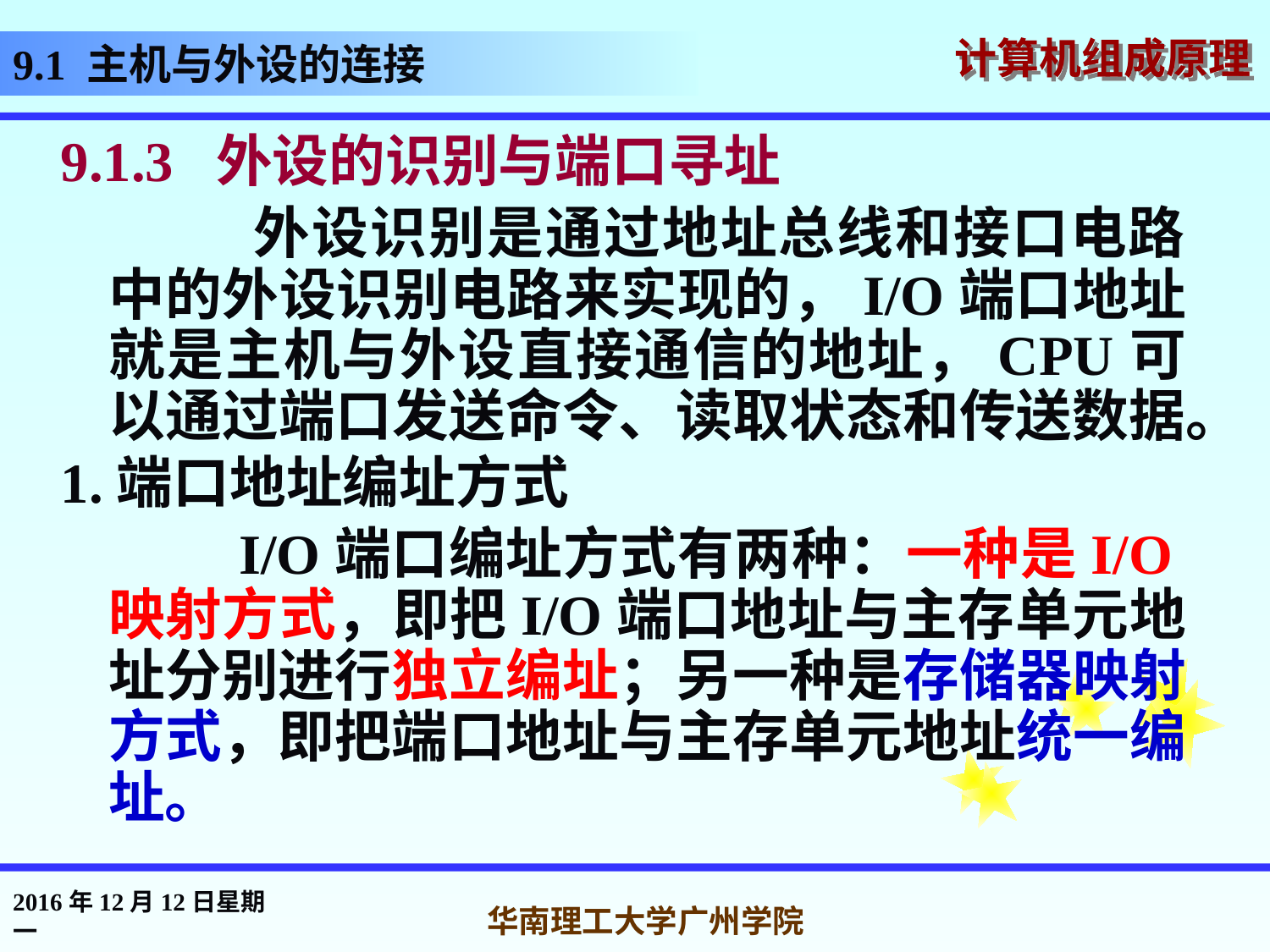

# 9.1 主机与外设的连接
9.1.3  外设的识别与端口寻址
            外设识别是通过地址总线和接口电路中的外设识别电路来实现的，I/O端口地址就是主机与外设直接通信的地址，CPU可以通过端口发送命令、读取状态和传送数据。
1.端口地址编址方式
            I/O端口编址方式有两种：一种是I/O映射方式，即把I/O端口地址与主存单元地址分别进行独立编址；另一种是存储器映射方式，即把端口地址与主存单元地址统一编址。
2016年12月12日星期一
华南理工大学广州学院